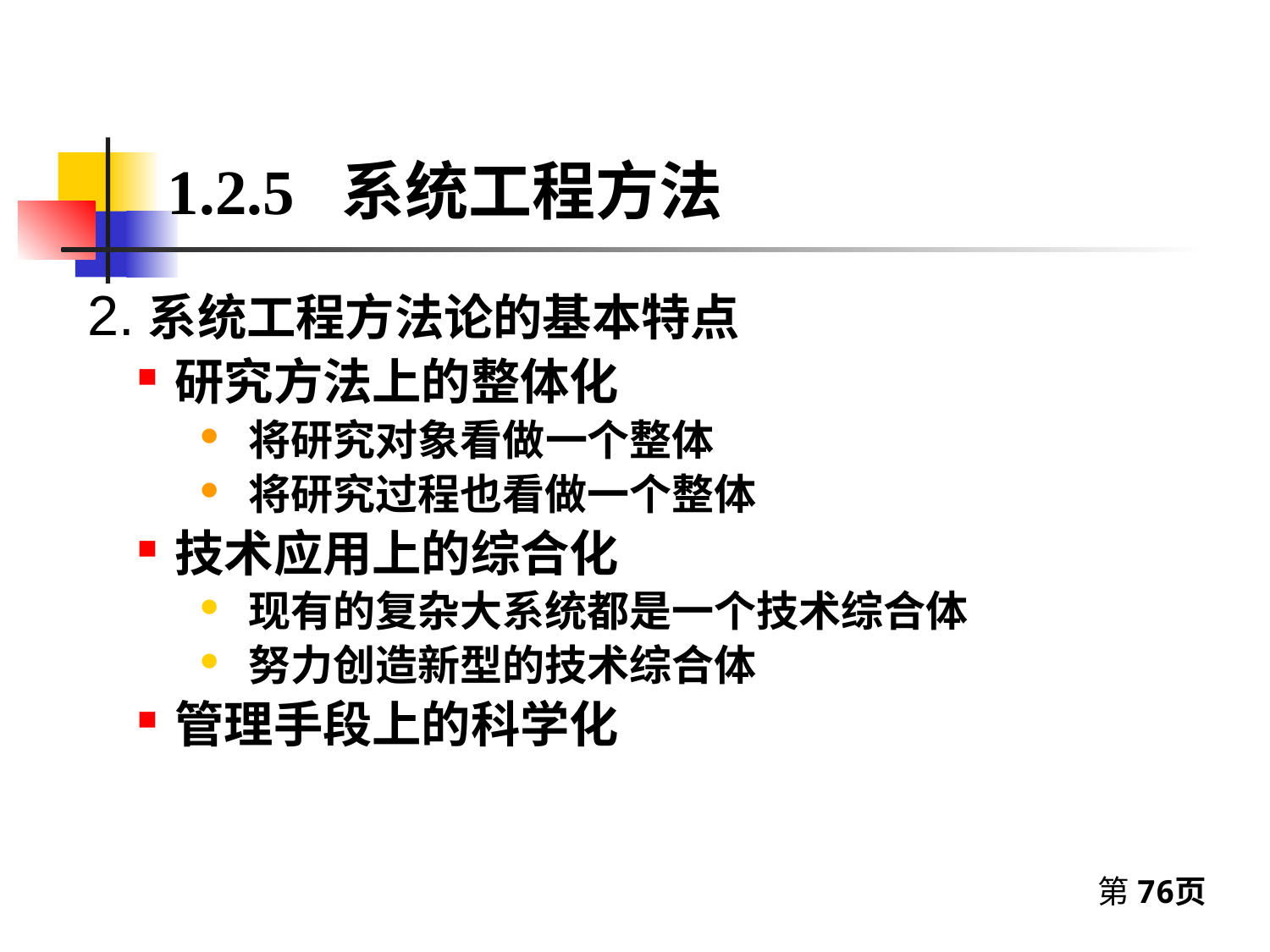

1.2.5  系统工程方法
2.系统工程方法论的基本特点
研究方法上的整体化
将研究对象看做一个整体
将研究过程也看做一个整体
技术应用上的综合化
现有的复杂大系统都是一个技术综合体
努力创造新型的技术综合体
管理手段上的科学化